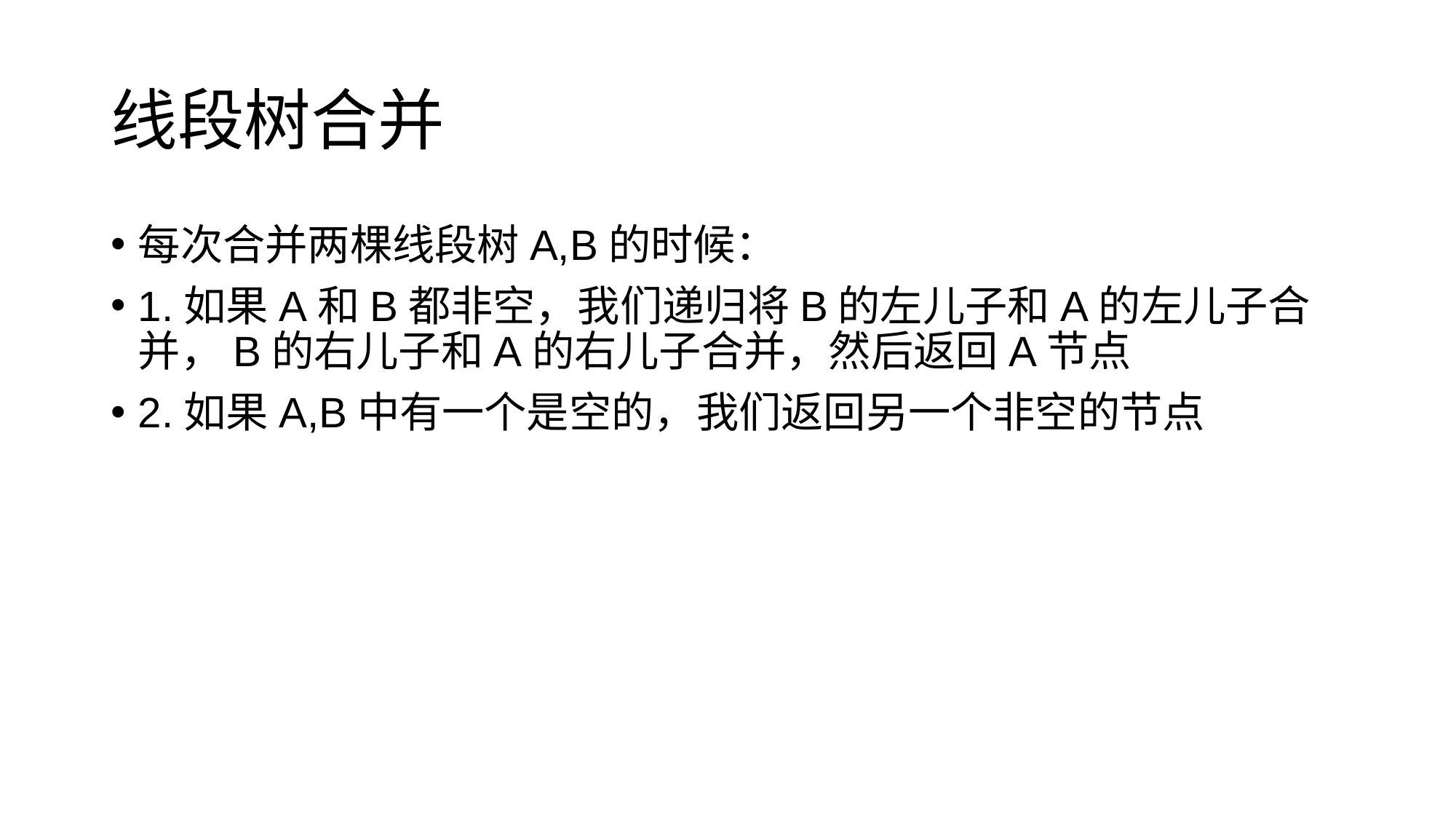

# 线段树合并
每次合并两棵线段树A,B的时候：
1.如果A和B都非空，我们递归将B的左儿子和A的左儿子合并，B的右儿子和A的右儿子合并，然后返回A节点
2.如果A,B中有一个是空的，我们返回另一个非空的节点